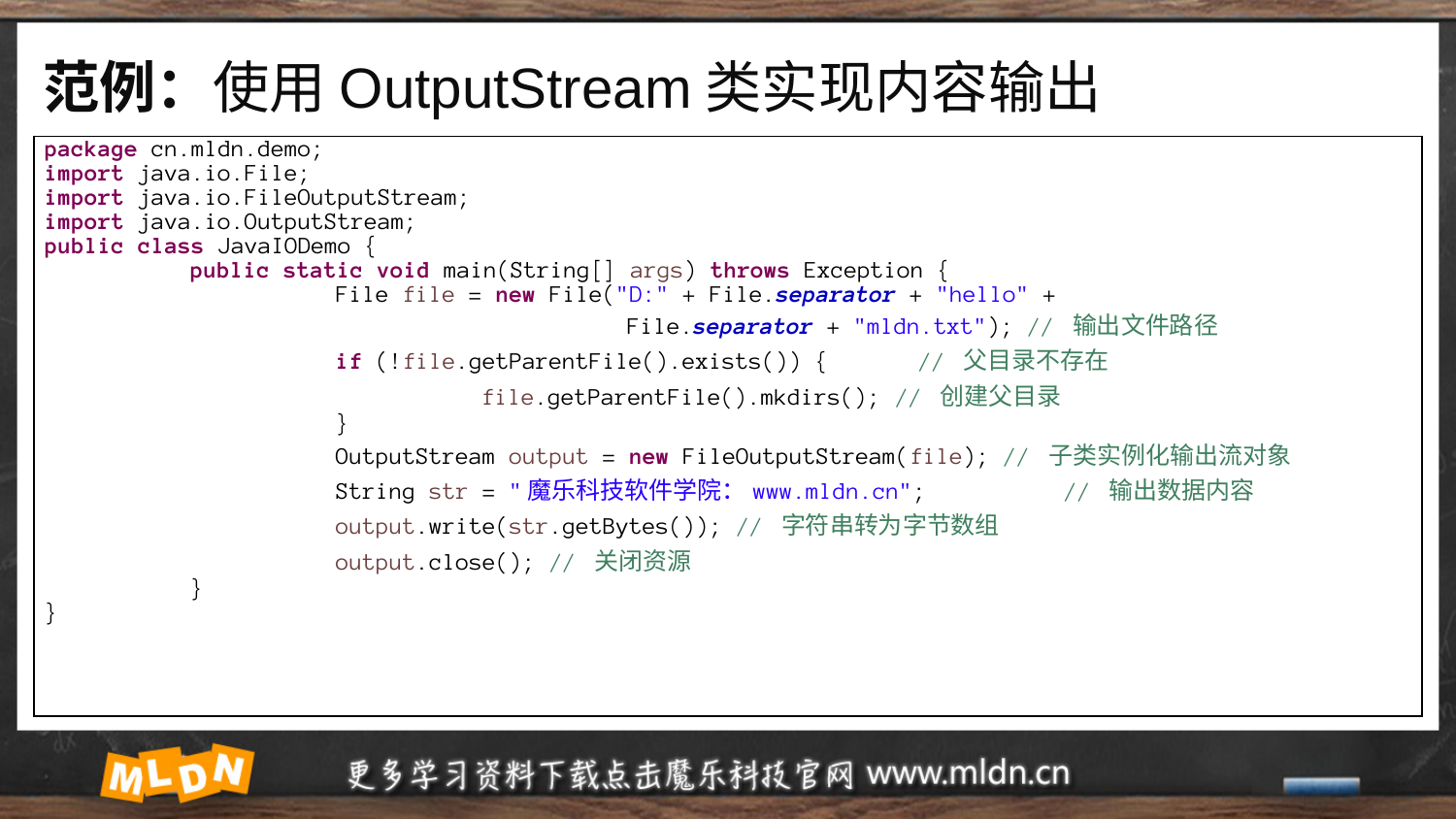

# 范例：使用OutputStream类实现内容输出
| package cn.mldn.demo; import java.io.File; import java.io.FileOutputStream; import java.io.OutputStream; public class JavaIODemo { public static void main(String[] args) throws Exception { File file = new File("D:" + File.separator + "hello" + File.separator + "mldn.txt"); // 输出文件路径 if (!file.getParentFile().exists()) { // 父目录不存在 file.getParentFile().mkdirs(); // 创建父目录 } OutputStream output = new FileOutputStream(file); // 子类实例化输出流对象 String str = "魔乐科技软件学院：www.mldn.cn"; // 输出数据内容 output.write(str.getBytes()); // 字符串转为字节数组 output.close(); // 关闭资源 } } |
| --- |